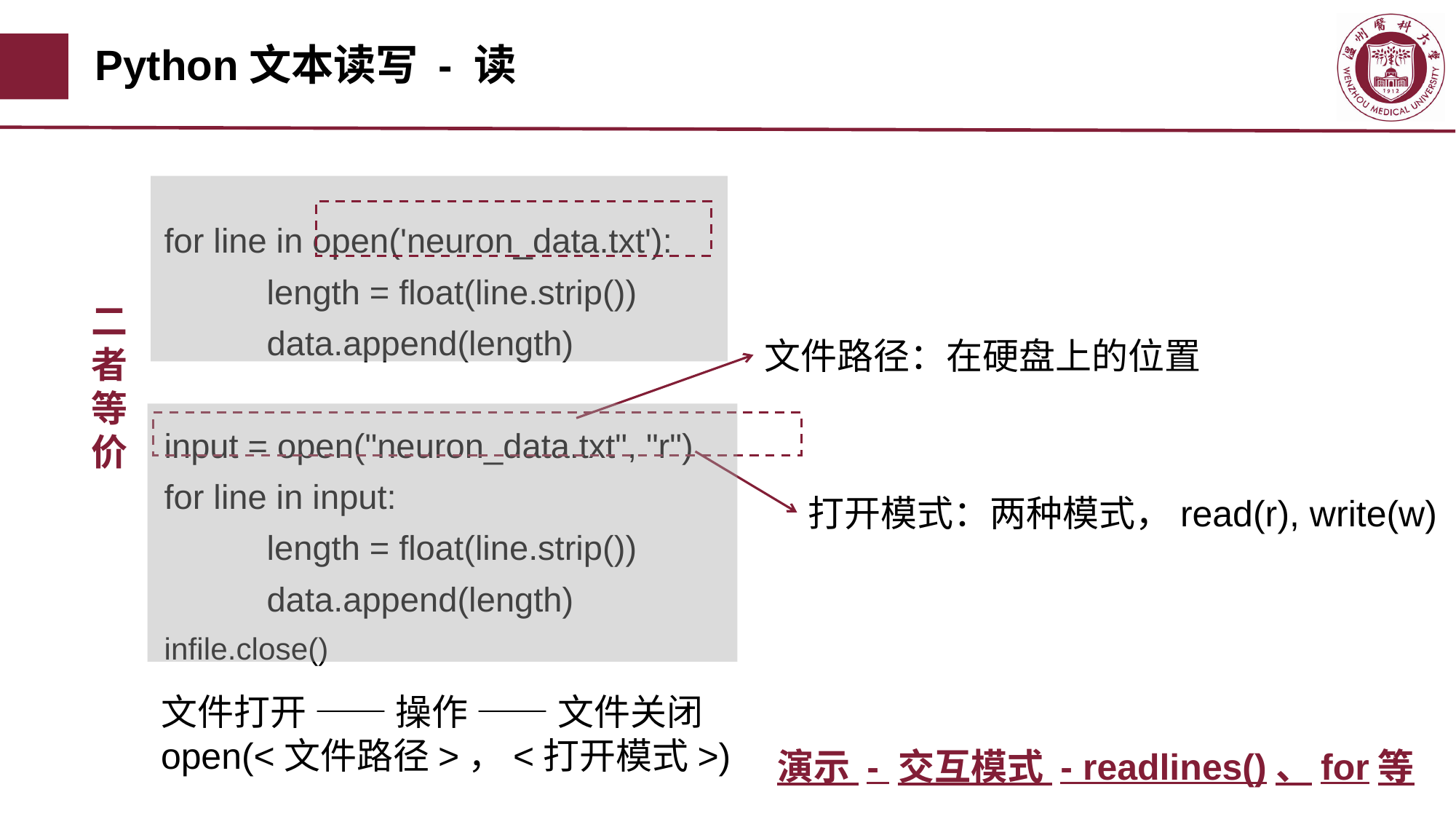

# Python文本读写 - 读

for line in open('neuron_data.txt'):
	length = float(line.strip())
	data.append(length)

input = open("neuron_data.txt", "r")
for line in input:
	length = float(line.strip())
	data.append(length)
infile.close()

二
者
等
价
文件路径：在硬盘上的位置

打开模式：两种模式，read(r), write(w)
文件打开 —— 操作 —— 文件关闭
open(<文件路径>，<打开模式>)
演示 - 交互模式 - readlines()、for等